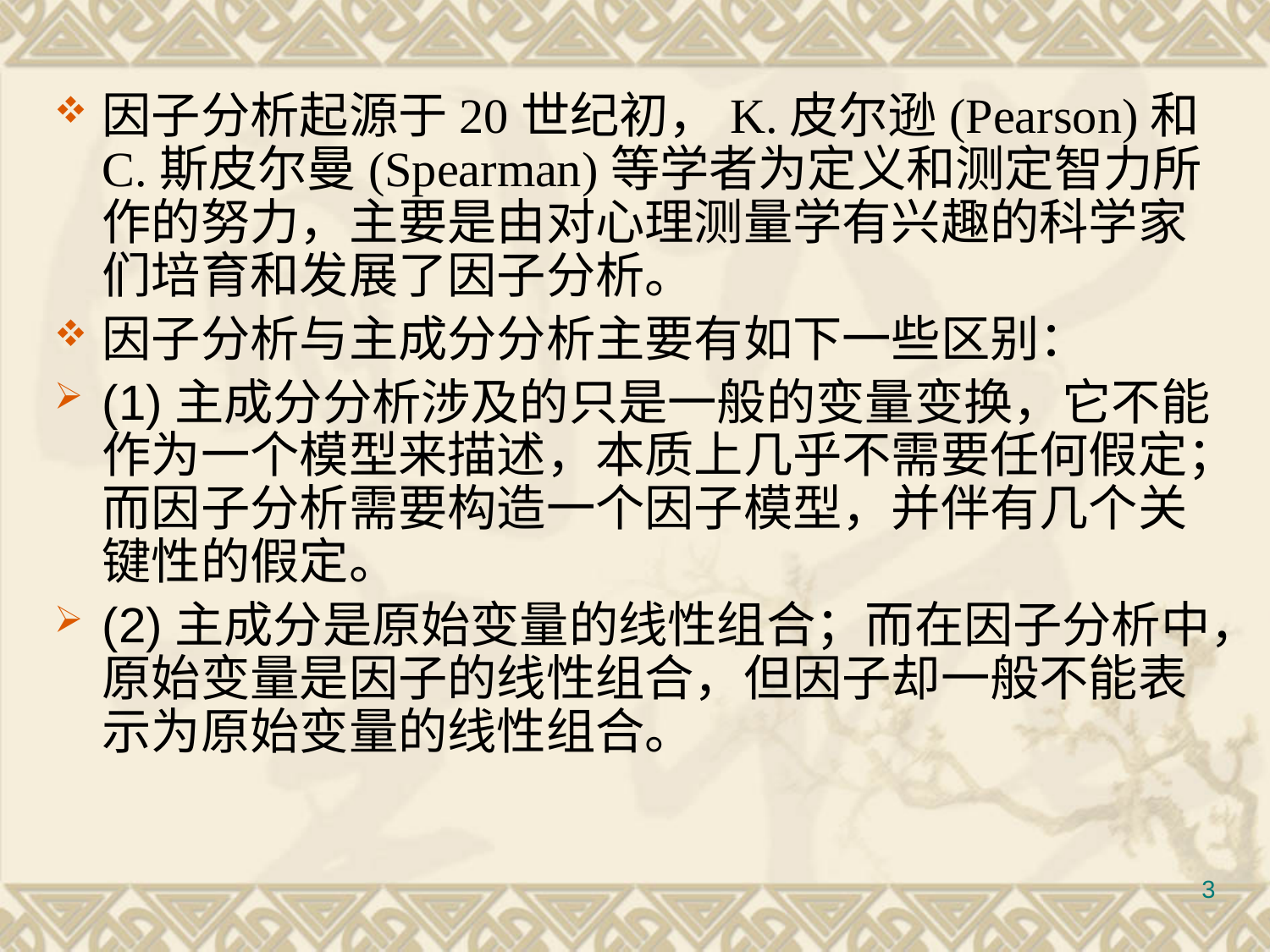

#
因子分析起源于20世纪初，K.皮尔逊(Pearson)和C.斯皮尔曼(Spearman)等学者为定义和测定智力所作的努力，主要是由对心理测量学有兴趣的科学家们培育和发展了因子分析。
因子分析与主成分分析主要有如下一些区别：
(1)主成分分析涉及的只是一般的变量变换，它不能作为一个模型来描述，本质上几乎不需要任何假定；而因子分析需要构造一个因子模型，并伴有几个关键性的假定。
(2)主成分是原始变量的线性组合；而在因子分析中，原始变量是因子的线性组合，但因子却一般不能表示为原始变量的线性组合。
3